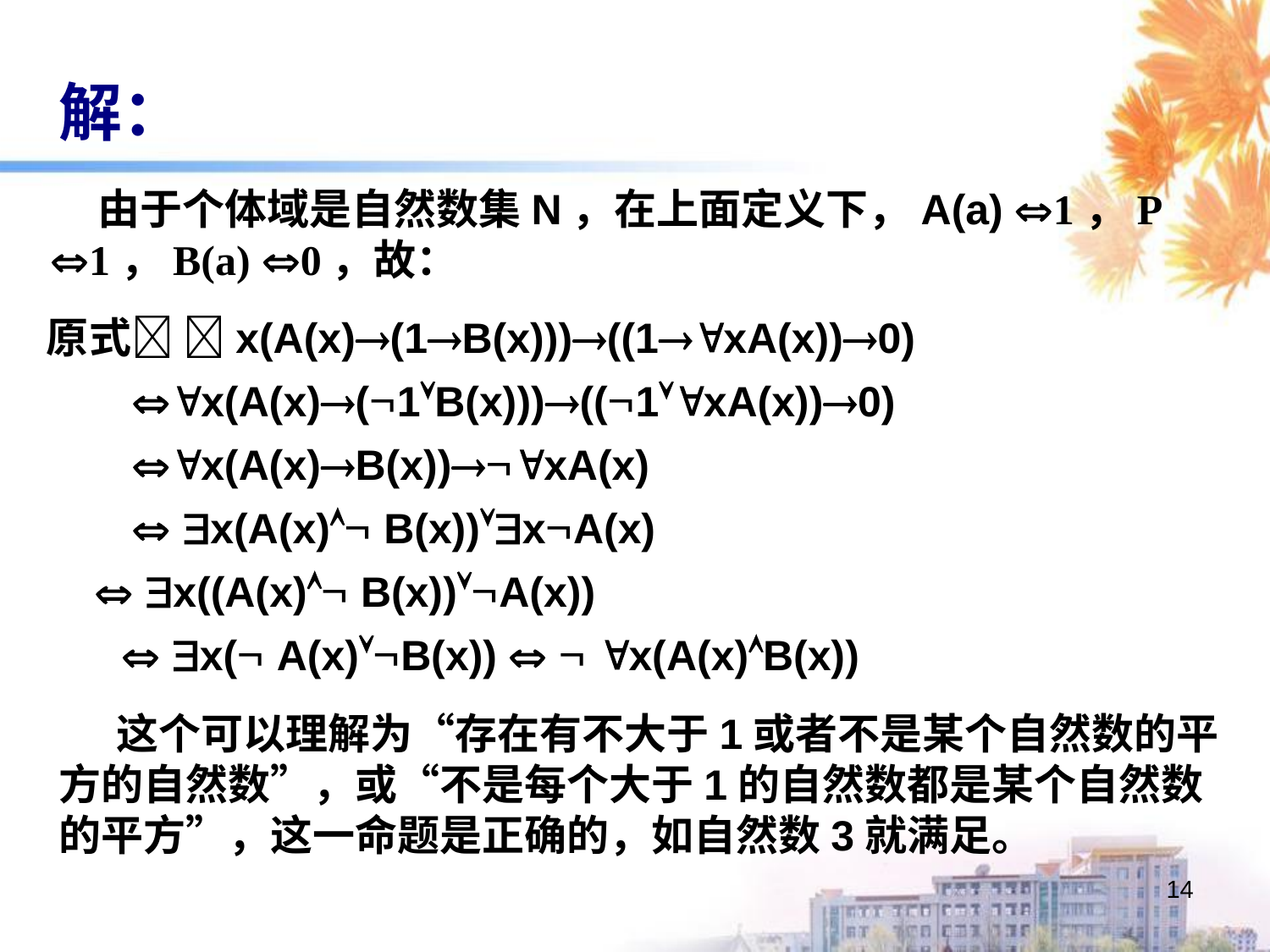

解：
    由于个体域是自然数集N，在上面定义下，A(a) ⇔1，P ⇔1，B(a) ⇔0，故：

原式⇔ ∀x(A(x)→(1→B(x)))→((1→∀xA(x))→0)
        ⇔∀x(A(x)→(¬1∨B(x)))→((¬1∨∀xA(x))→0)
        ⇔∀x(A(x)→B(x))→¬∀xA(x)
        ⇔ ∃x(A(x)∧¬ B(x))∨∃x¬A(x)
    ⇔ ∃x((A(x)∧¬ B(x))∨¬A(x))
       ⇔ ∃x(¬ A(x)∨¬B(x)) ⇔ ¬ ∀x(A(x)∧B(x))
     这个可以理解为“存在有不大于1或者不是某个自然数的平方的自然数”，或“不是每个大于1的自然数都是某个自然数的平方”，这一命题是正确的，如自然数3就满足。
14